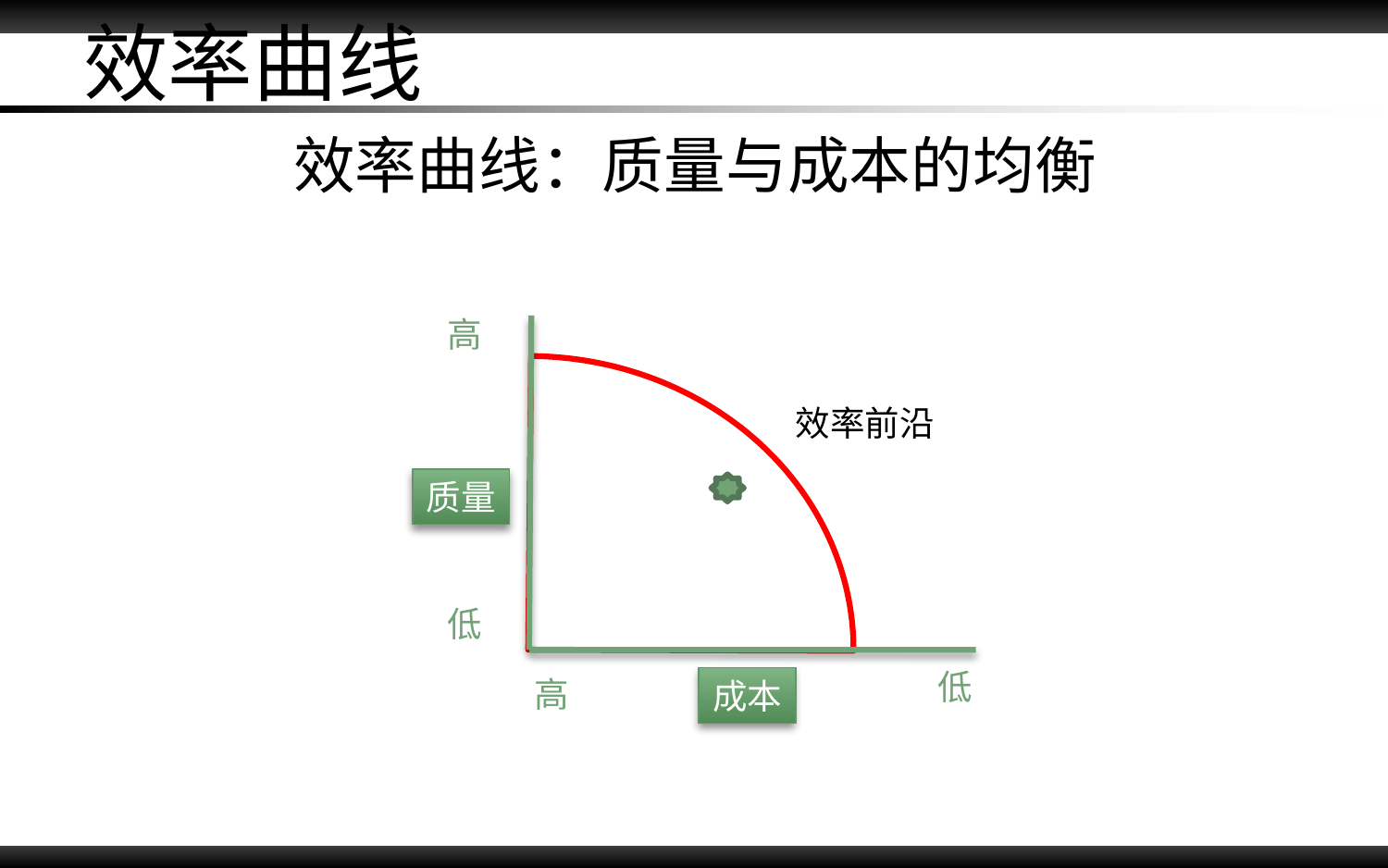

# 效率曲线
效率曲线：质量与成本的均衡

高

效率前沿
质量

低
低
高
成本